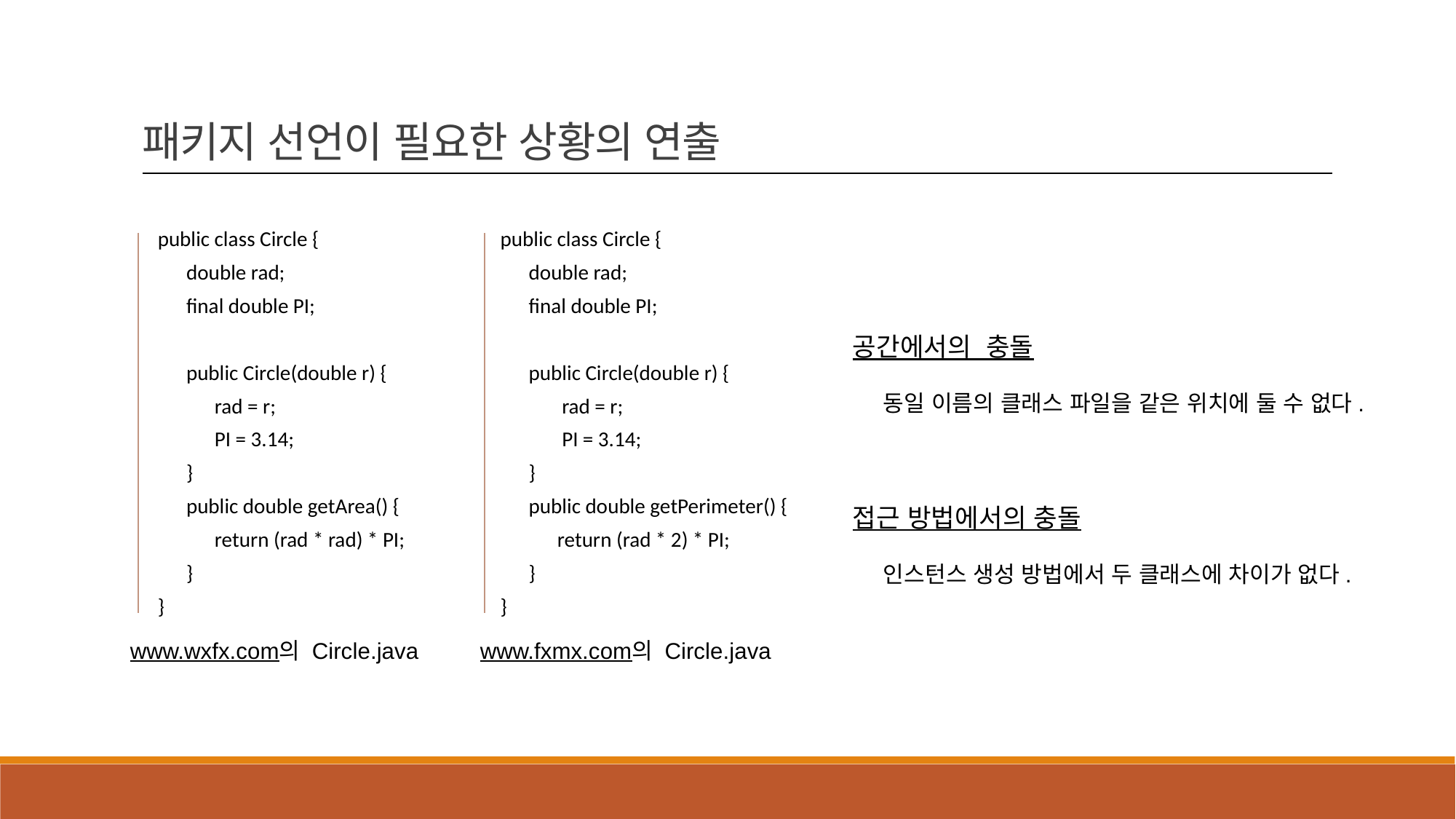

패키지 선언이 필요한 상황의 연출
 public class Circle {
       double rad;
       final double PI;

       public Circle(double r) {
             rad = r;
             PI = 3.14;
       }
       public double getArea() {
             return (rad * rad) * PI;
       }
 }
public class Circle {
      double rad;
      final double PI;

      public Circle(double r) {
             rad = r;
             PI = 3.14;
      }
      public double getPerimeter() {
            return (rad * 2) * PI;
      }
}
공간에서의  충돌
    동일 이름의 클래스 파일을 같은 위치에 둘 수 없다.

접근 방법에서의 충돌
    인스턴스 생성 방법에서 두 클래스에 차이가 없다.
www.wxfx.com의 Circle.java
www.fxmx.com의 Circle.java